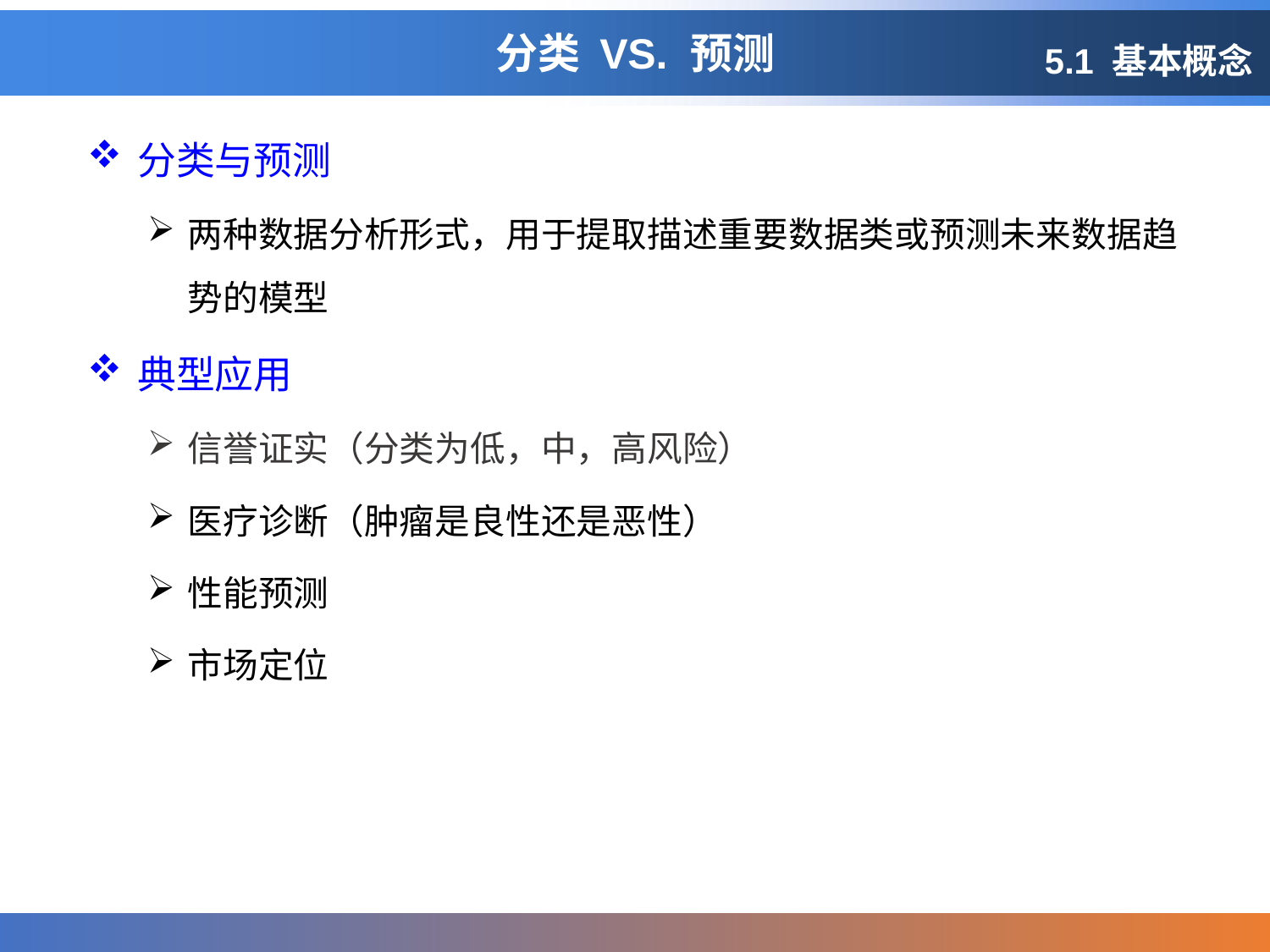

# 分类 VS. 预测
5.1 基本概念
分类与预测
两种数据分析形式，用于提取描述重要数据类或预测未来数据趋势的模型
典型应用
信誉证实（分类为低，中，高风险）
医疗诊断（肿瘤是良性还是恶性）
性能预测
市场定位